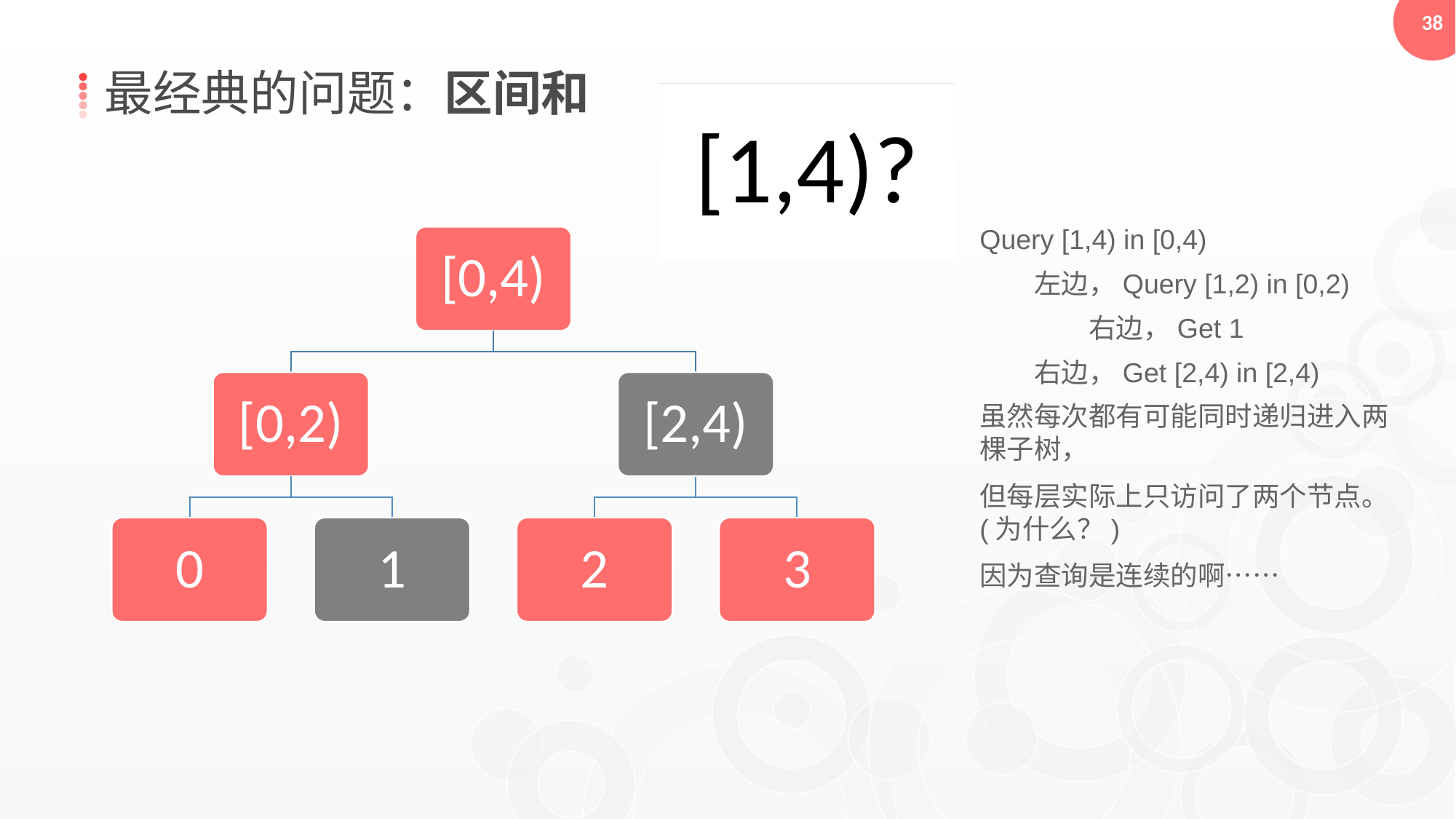

最经典的问题：区间和

[1,4)?
Query [1,4) in [0,4)
[0,4)

[0,2)
[2,4)

0
1
2
3
左边，Query [1,2) in [0,2)
右边，Get 1
右边，Get [2,4) in [2,4)
[2,4)
虽然每次都有可能同时递归进入两棵子树，
但每层实际上只访问了两个节点。(为什么？)
1
因为查询是连续的啊……